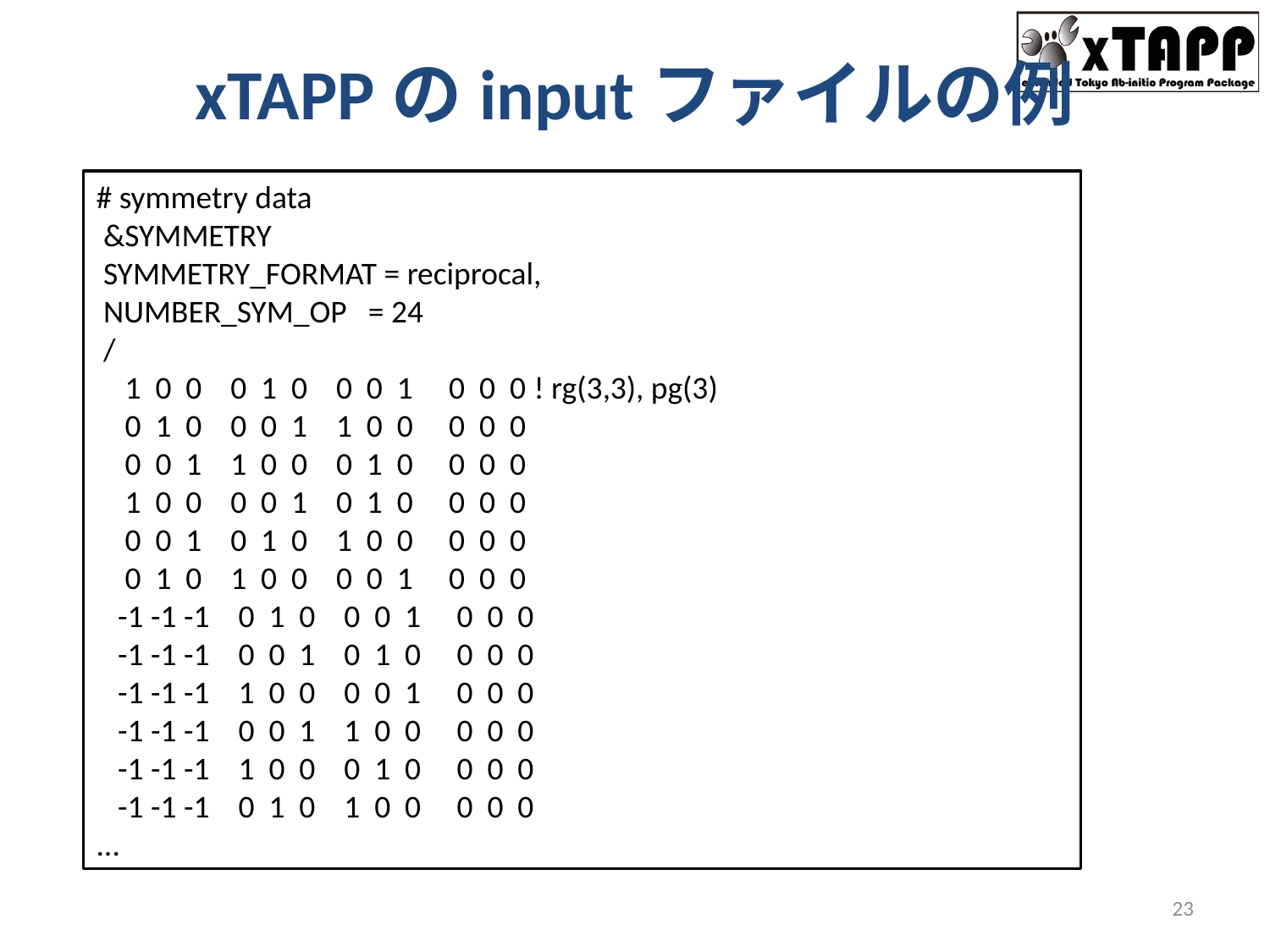

# xTAPPのinputファイルの例
# symmetry data
 &SYMMETRY
 SYMMETRY_FORMAT = reciprocal,
 NUMBER_SYM_OP   = 24
 /
    1  0  0    0  1  0    0  0  1     0  0  0 ! rg(3,3), pg(3)
    0  1  0    0  0  1    1  0  0     0  0  0
    0  0  1    1  0  0    0  1  0     0  0  0
    1  0  0    0  0  1    0  1  0     0  0  0
    0  0  1    0  1  0    1  0  0     0  0  0
    0  1  0    1  0  0    0  0  1     0  0  0
   -1 -1 -1    0  1  0    0  0  1     0  0  0
   -1 -1 -1    0  0  1    0  1  0     0  0  0
   -1 -1 -1    1  0  0    0  0  1     0  0  0
   -1 -1 -1    0  0  1    1  0  0     0  0  0
   -1 -1 -1    1  0  0    0  1  0     0  0  0
   -1 -1 -1    0  1  0    1  0  0     0  0  0
...
23